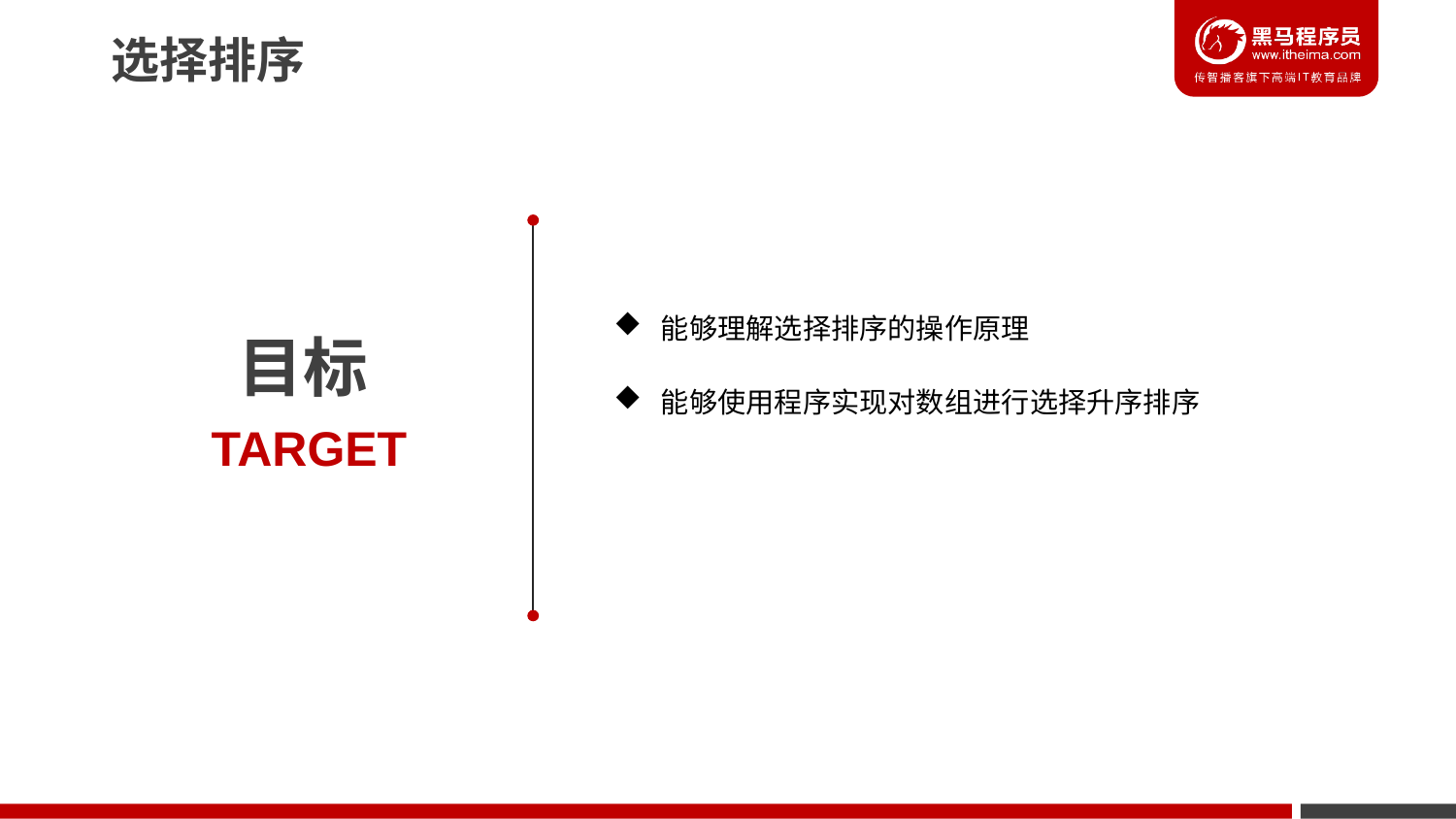

# 选择排序

 能够理解选择排序的操作原理
 能够使用程序实现对数组进行选择升序排序